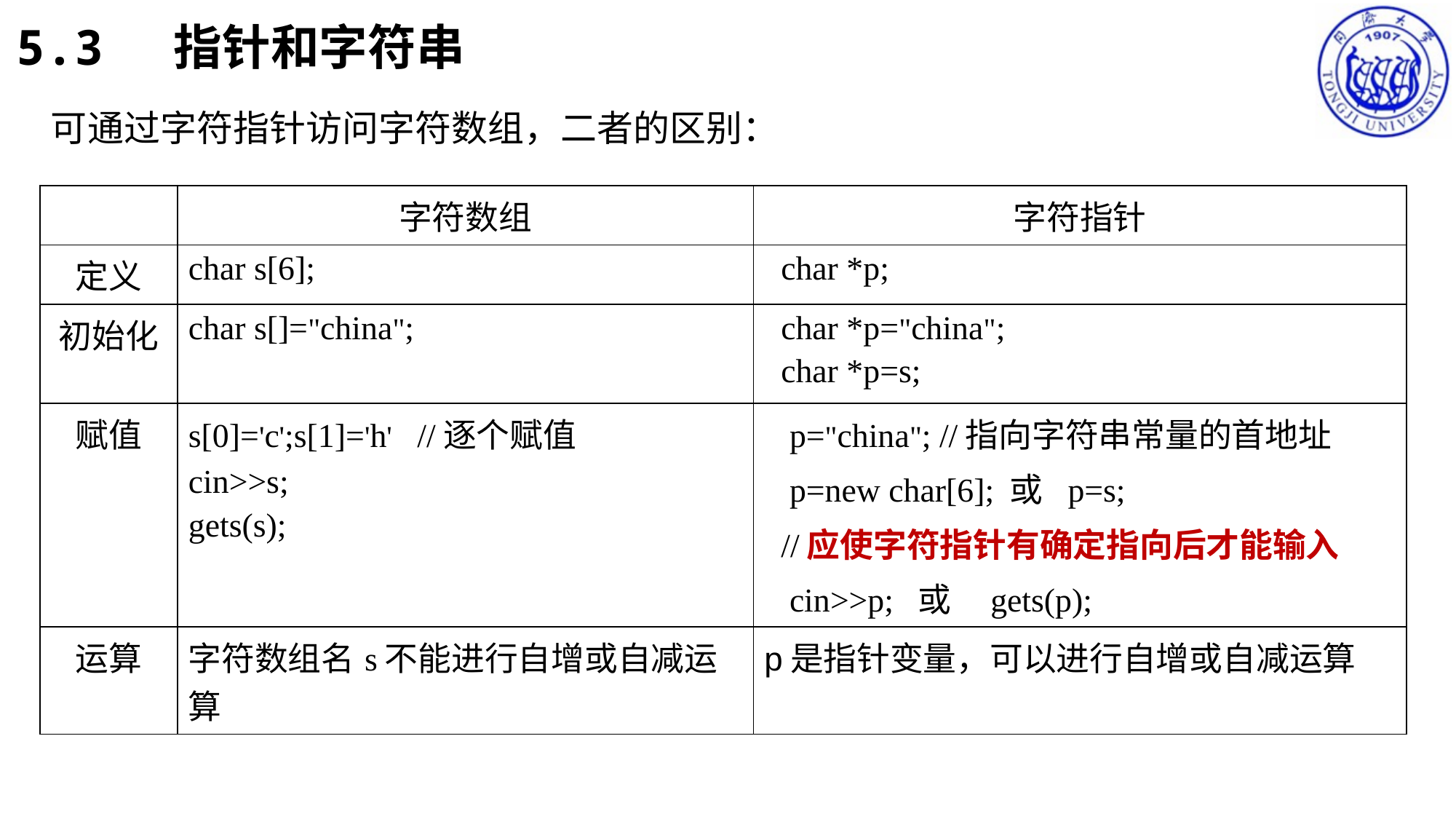

# 5.3  指针和字符串
可通过字符指针访问字符数组，二者的区别：
|  | 字符数组 | 字符指针 |
| --- | --- | --- |
| 定义 | char s[6]; | char \*p; |
| 初始化 | char s[]="china"; | char \*p="china"; char \*p=s; |
| 赋值 | s[0]='c';s[1]='h' //逐个赋值 cin>>s; gets(s); | p="china"; //指向字符串常量的首地址 p=new char[6]; 或 p=s; //应使字符指针有确定指向后才能输入 cin>>p; 或 gets(p); |
| 运算 | 字符数组名s不能进行自增或自减运算 | p是指针变量，可以进行自增或自减运算 |